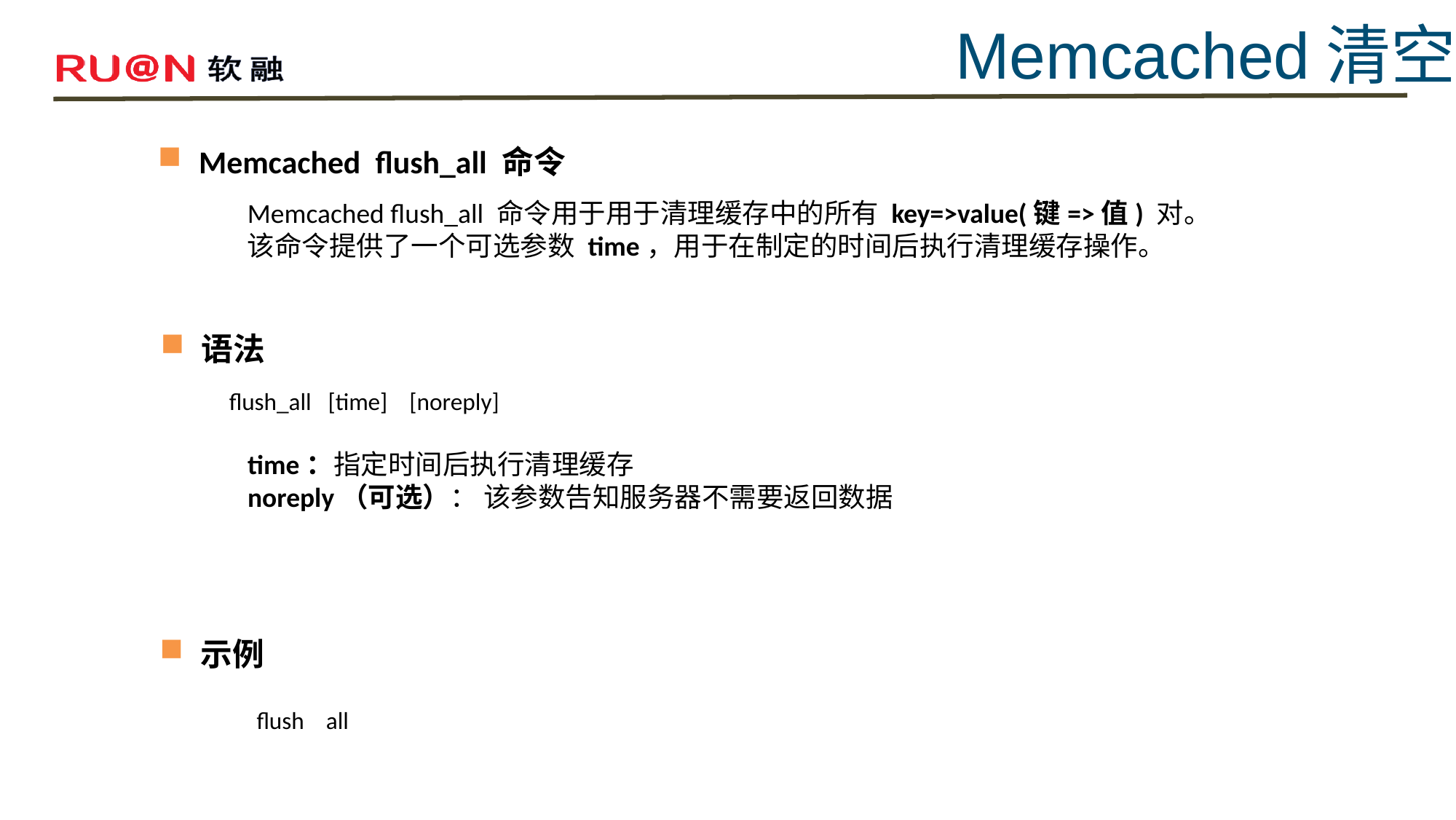

Memcached清空
Memcached  flush_all 命令
Memcached flush_all 命令用于用于清理缓存中的所有 key=>value(键=>值) 对。
该命令提供了一个可选参数 time，用于在制定的时间后执行清理缓存操作。
语法
flush_all   [time]    [noreply]
time：指定时间后执行清理缓存
noreply（可选）： 该参数告知服务器不需要返回数据
示例
flush    all